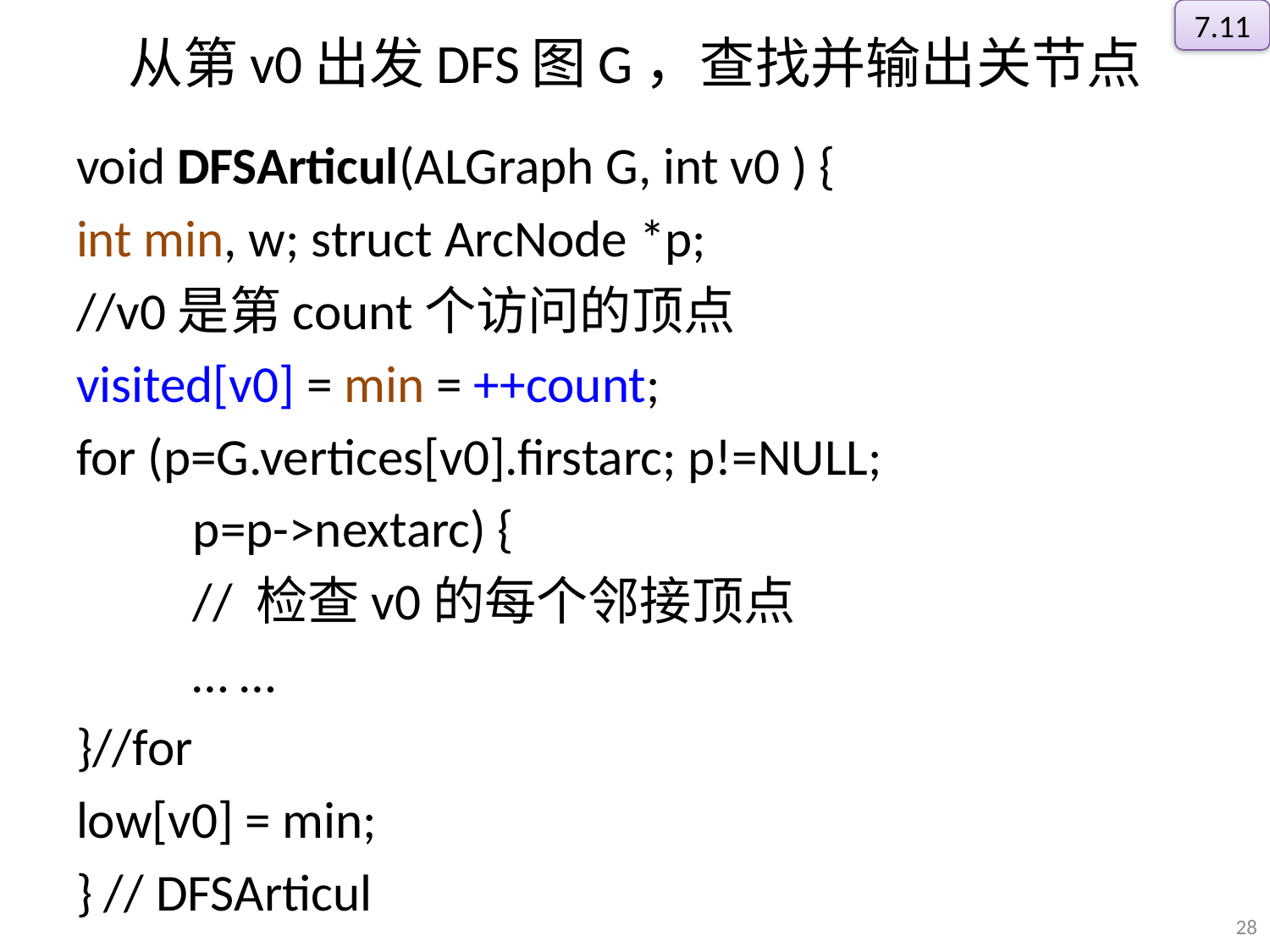

7.11
# 从第v0出发DFS图G，查找并输出关节点
void DFSArticul(ALGraph G, int v0 ) {
int min, w; struct ArcNode *p;
//v0是第count个访问的顶点
visited[v0] = min = ++count;
for (p=G.vertices[v0].firstarc; p!=NULL;
		p=p->nextarc) {
		// 检查v0的每个邻接顶点
		… …
}//for
low[v0] = min;
} // DFSArticul

28